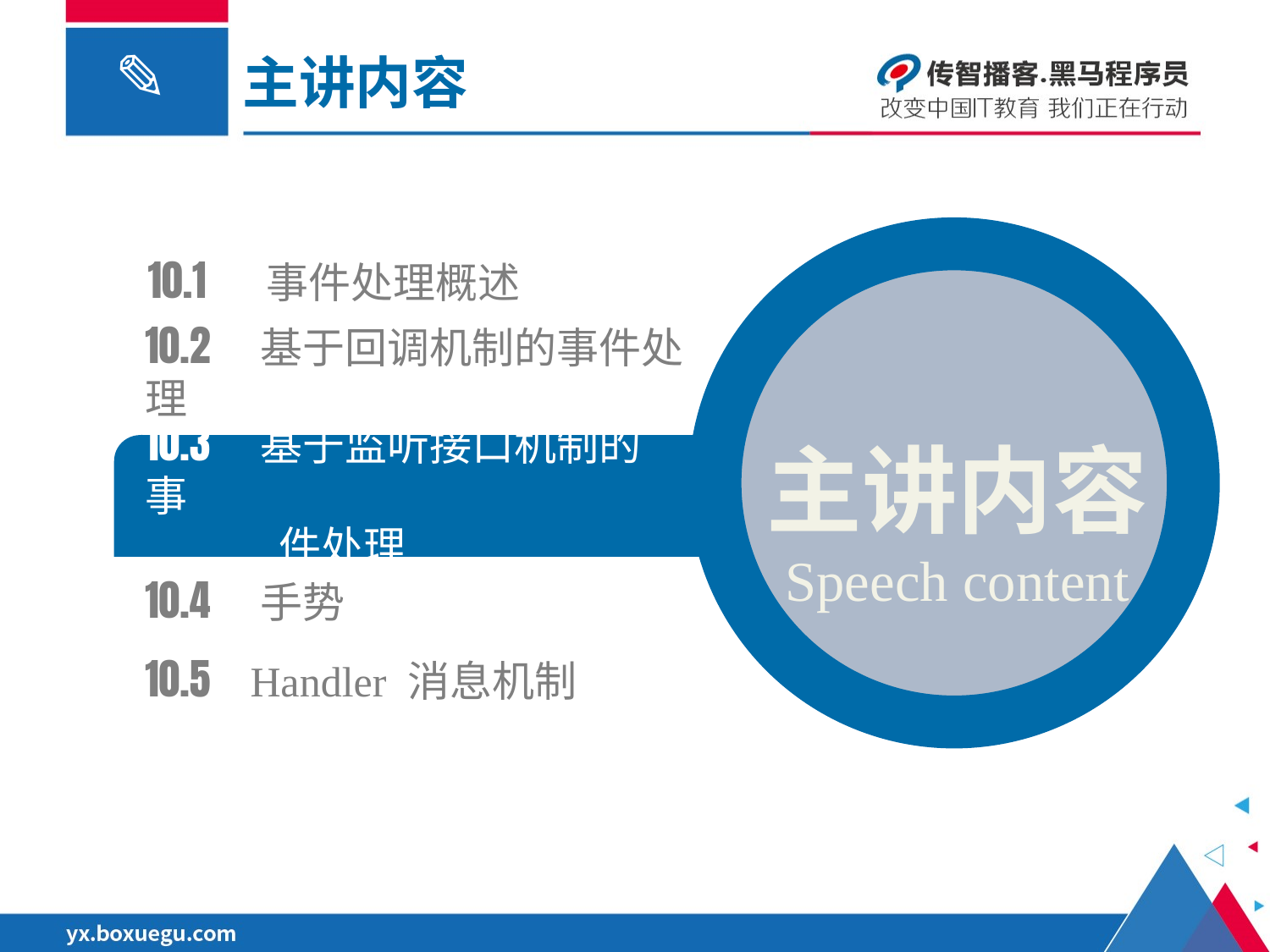

主讲内容

10.1     事件处理概述
10.2    基于回调机制的事件处理
主讲内容
Speech content

10.3    基于监听接口机制的事
             件处理
10.4    手势
10.5    Handler 消息机制